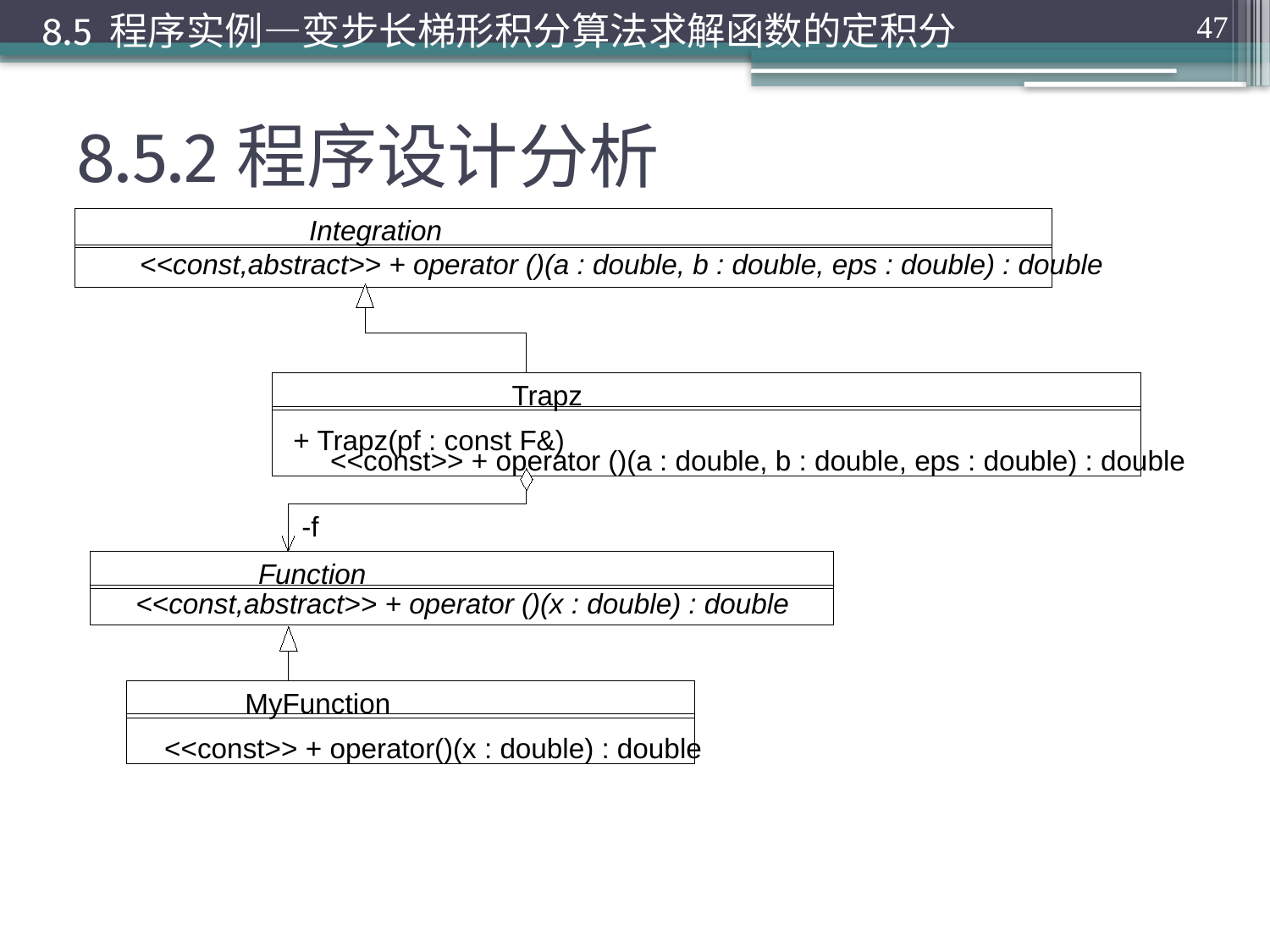

8.5 程序实例—变步长梯形积分算法求解函数的定积分
47
# 8.5.2程序设计分析

Integration

<<const,abstract>> + operator ()(a : double, b : double, eps : double) : double

Trapz

+ Trapz(pf : const F&)
<<const>> + operator ()(a : double, b : double, eps : double) : double

-f

Function

<<const,abstract>> + operator ()(x : double) : double

MyFunction

<<const>> + operator()(x : double) : double